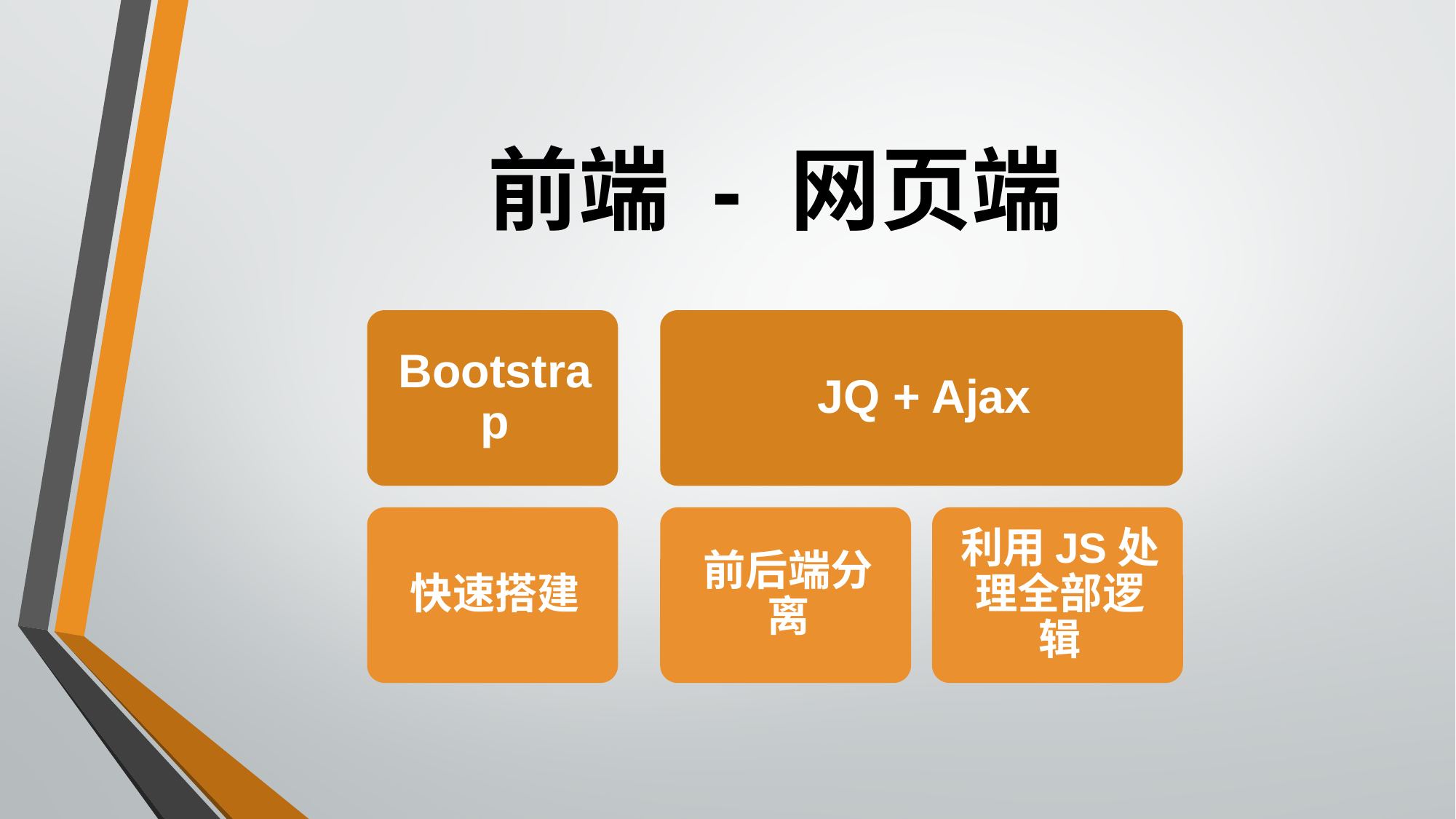

# 前端 - 网页端
Bootstrap
快速搭建
JQ + Ajax
前后端分离
利用JS处理全部逻辑